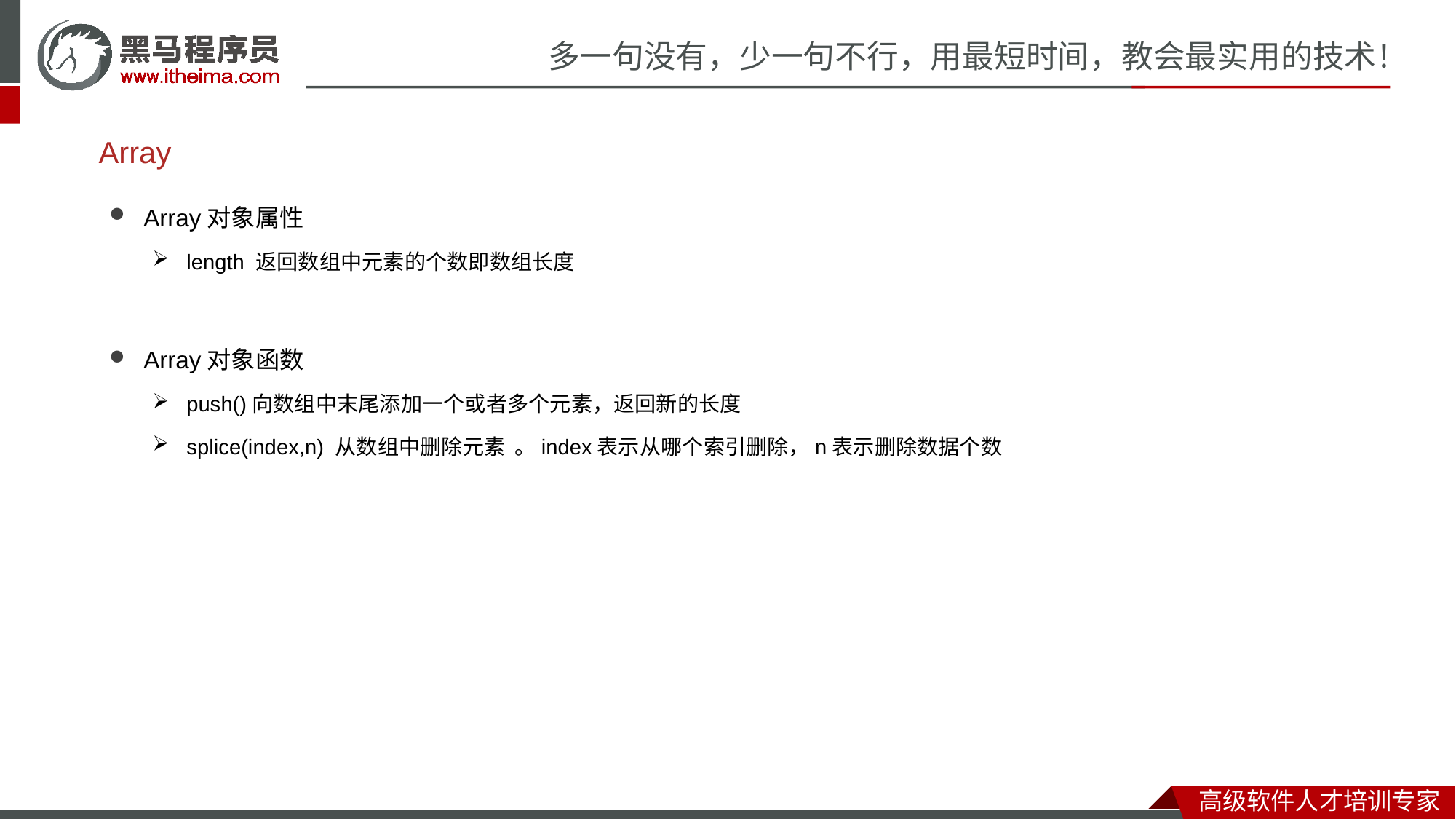

# Array
Array对象属性
length 返回数组中元素的个数即数组长度
Array对象函数
push()向数组中末尾添加一个或者多个元素，返回新的长度
splice(index,n) 从数组中删除元素  。index表示从哪个索引删除，n表示删除数据个数